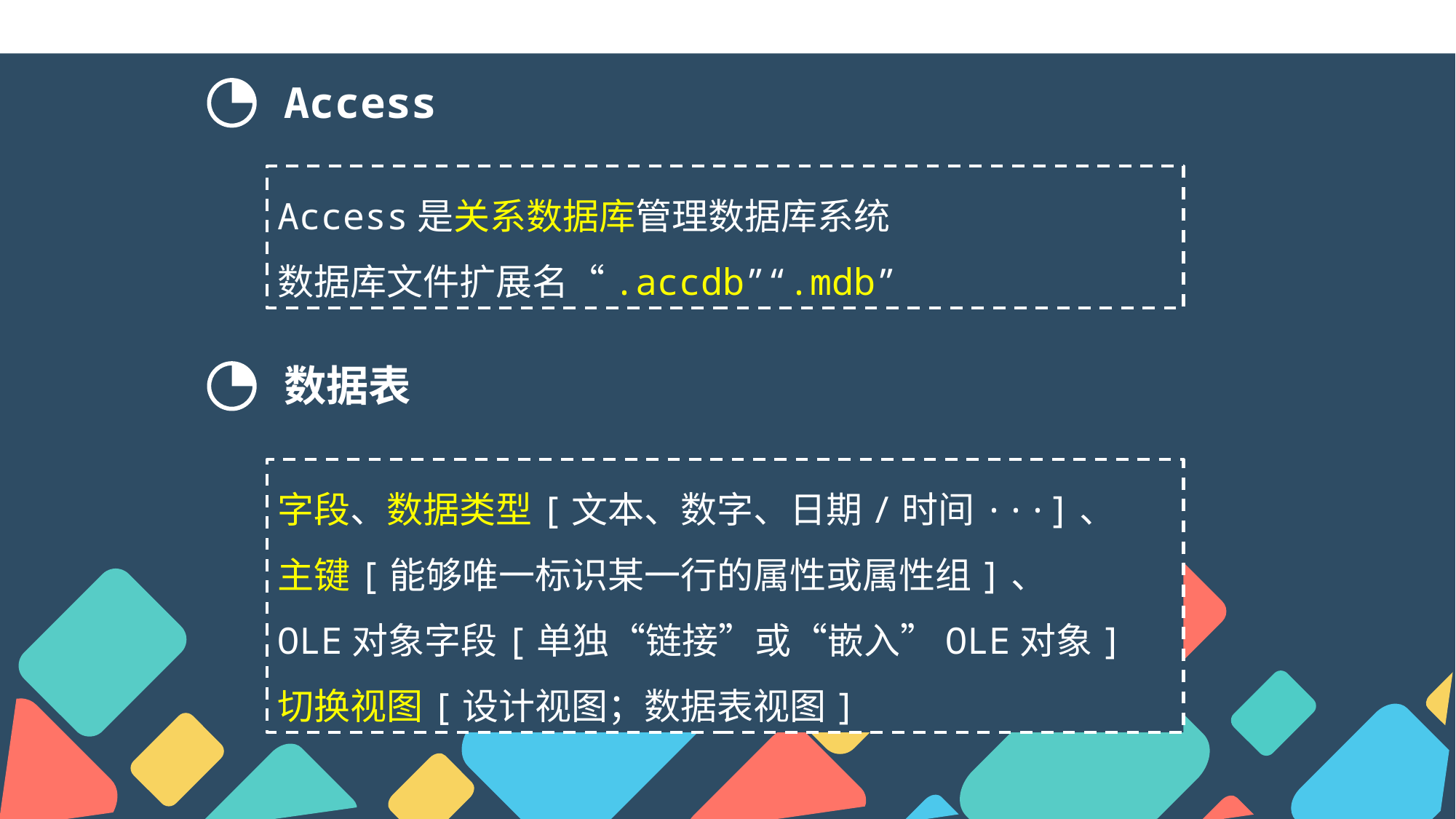

Access

Access是关系数据库管理数据库系统
数据库文件扩展名“.accdb”“.mdb”
数据表

字段、数据类型[文本、数字、日期/时间···]、
主键[能够唯一标识某一行的属性或属性组]、
OLE对象字段[单独“链接”或“嵌入”OLE对象]
切换视图[设计视图；数据表视图]